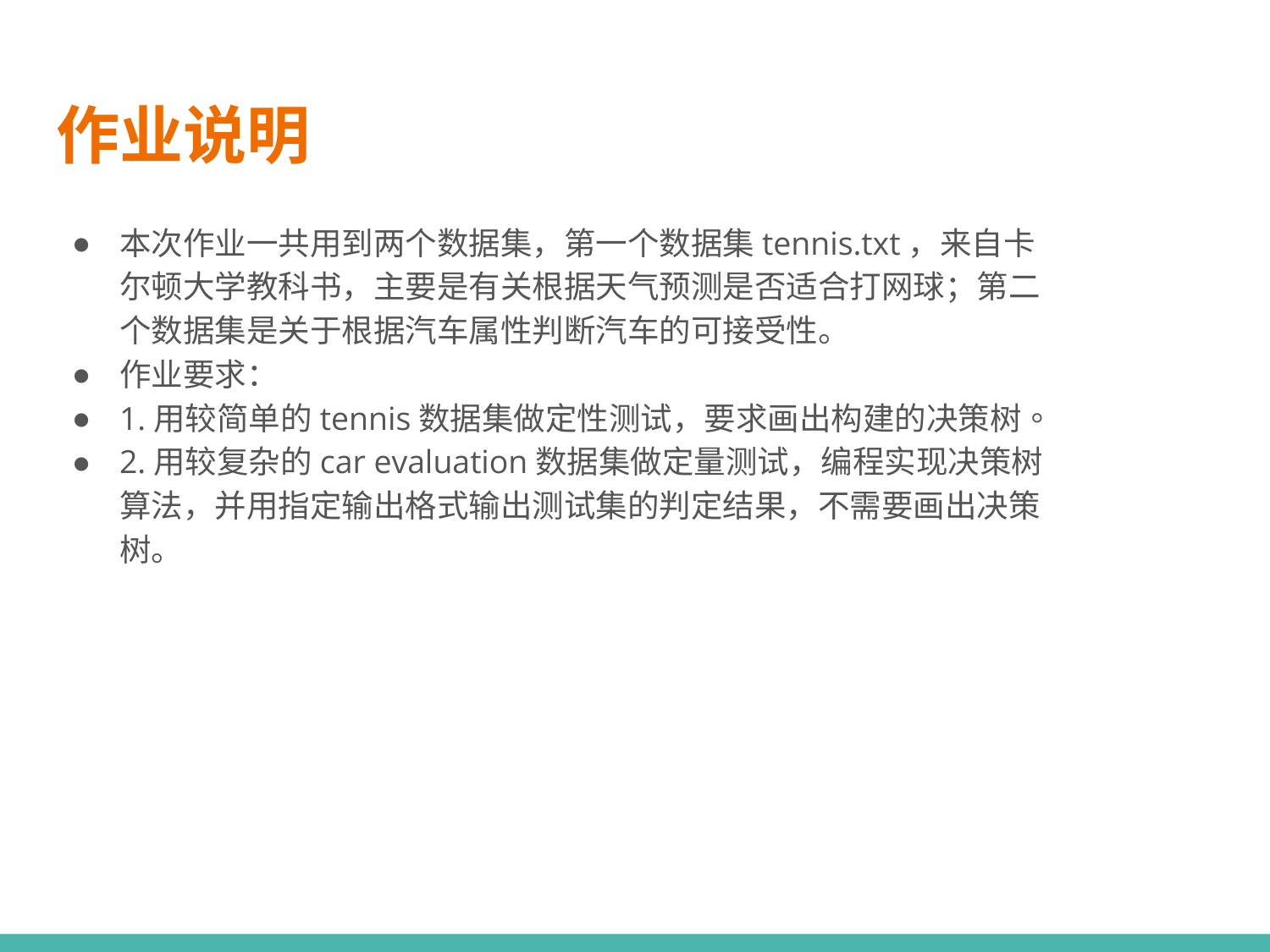

# 作业说明
本次作业一共用到两个数据集，第一个数据集tennis.txt，来自卡尔顿大学教科书，主要是有关根据天气预测是否适合打网球；第二个数据集是关于根据汽车属性判断汽车的可接受性。
作业要求：
1.用较简单的tennis数据集做定性测试，要求画出构建的决策树。
2.用较复杂的car evaluation数据集做定量测试，编程实现决策树算法，并用指定输出格式输出测试集的判定结果，不需要画出决策树。